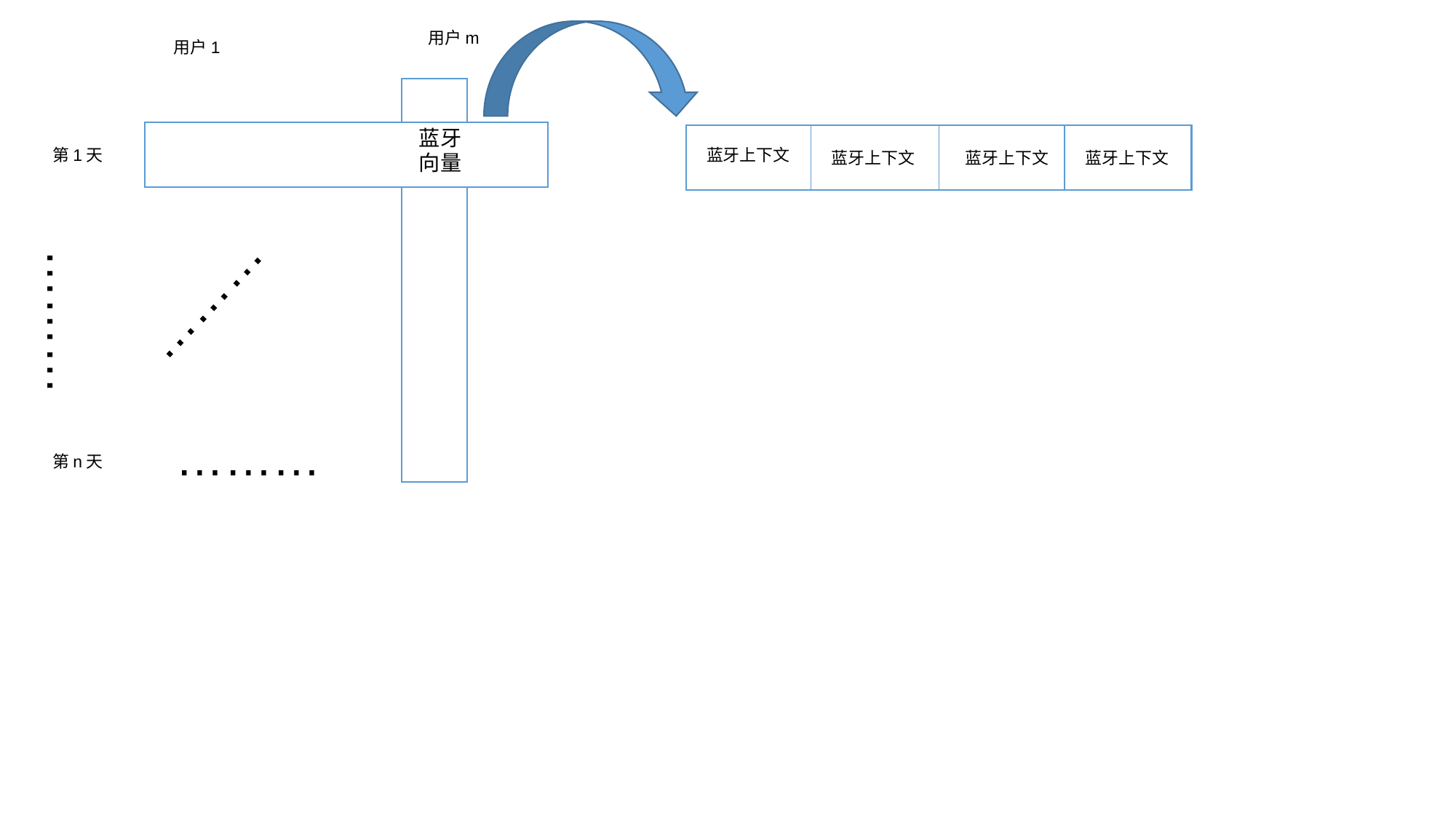

用户m
用户1
蓝牙向量

第1天
蓝牙上下文
蓝牙上下文
蓝牙上下文
蓝牙上下文

………
………
………
第n天